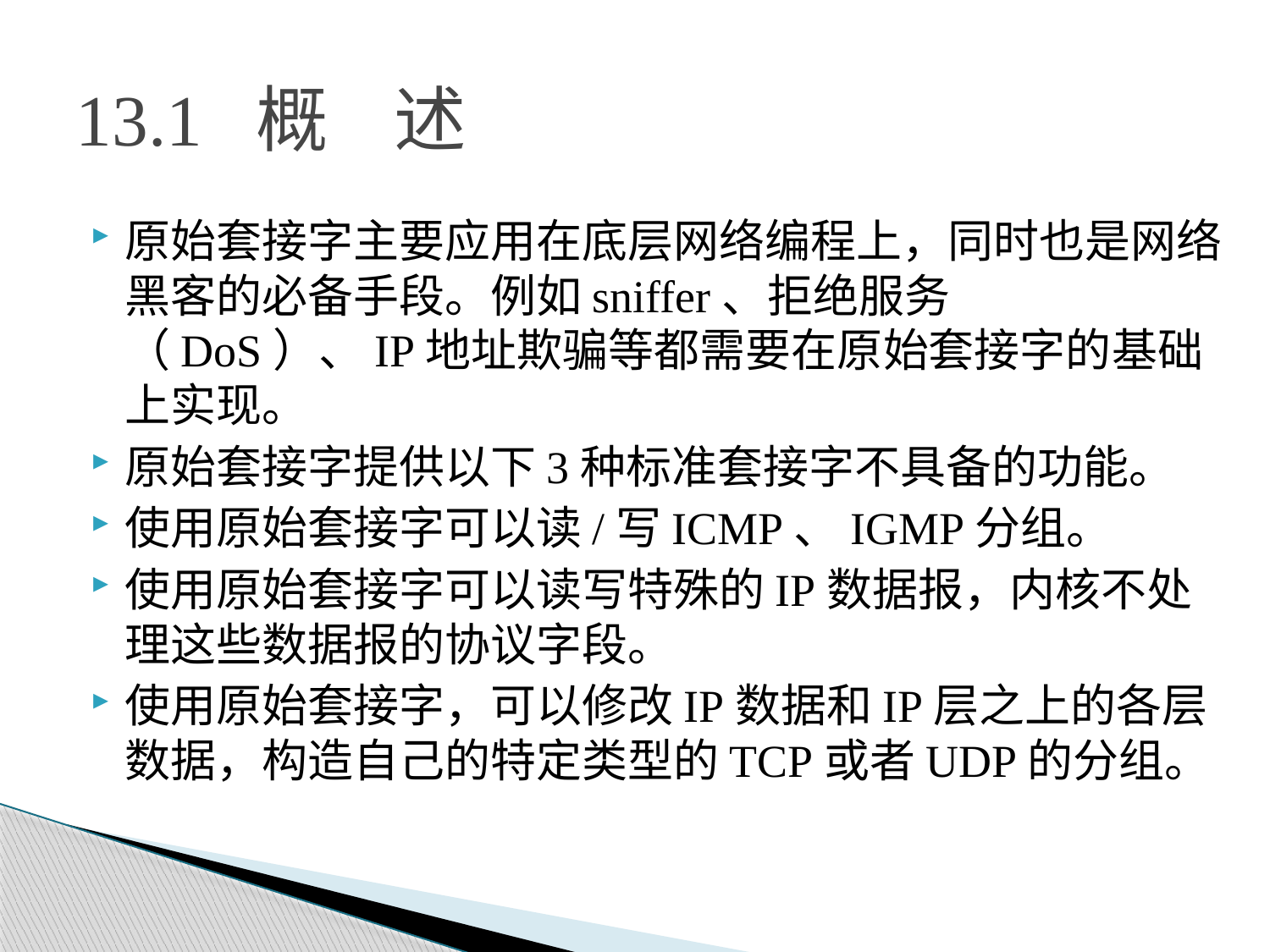

# 13.1  概    述
原始套接字主要应用在底层网络编程上，同时也是网络黑客的必备手段。例如sniffer、拒绝服务（DoS）、IP地址欺骗等都需要在原始套接字的基础上实现。
原始套接字提供以下3种标准套接字不具备的功能。
使用原始套接字可以读/写ICMP、IGMP分组。
使用原始套接字可以读写特殊的IP数据报，内核不处理这些数据报的协议字段。
使用原始套接字，可以修改IP数据和IP层之上的各层数据，构造自己的特定类型的TCP或者UDP的分组。